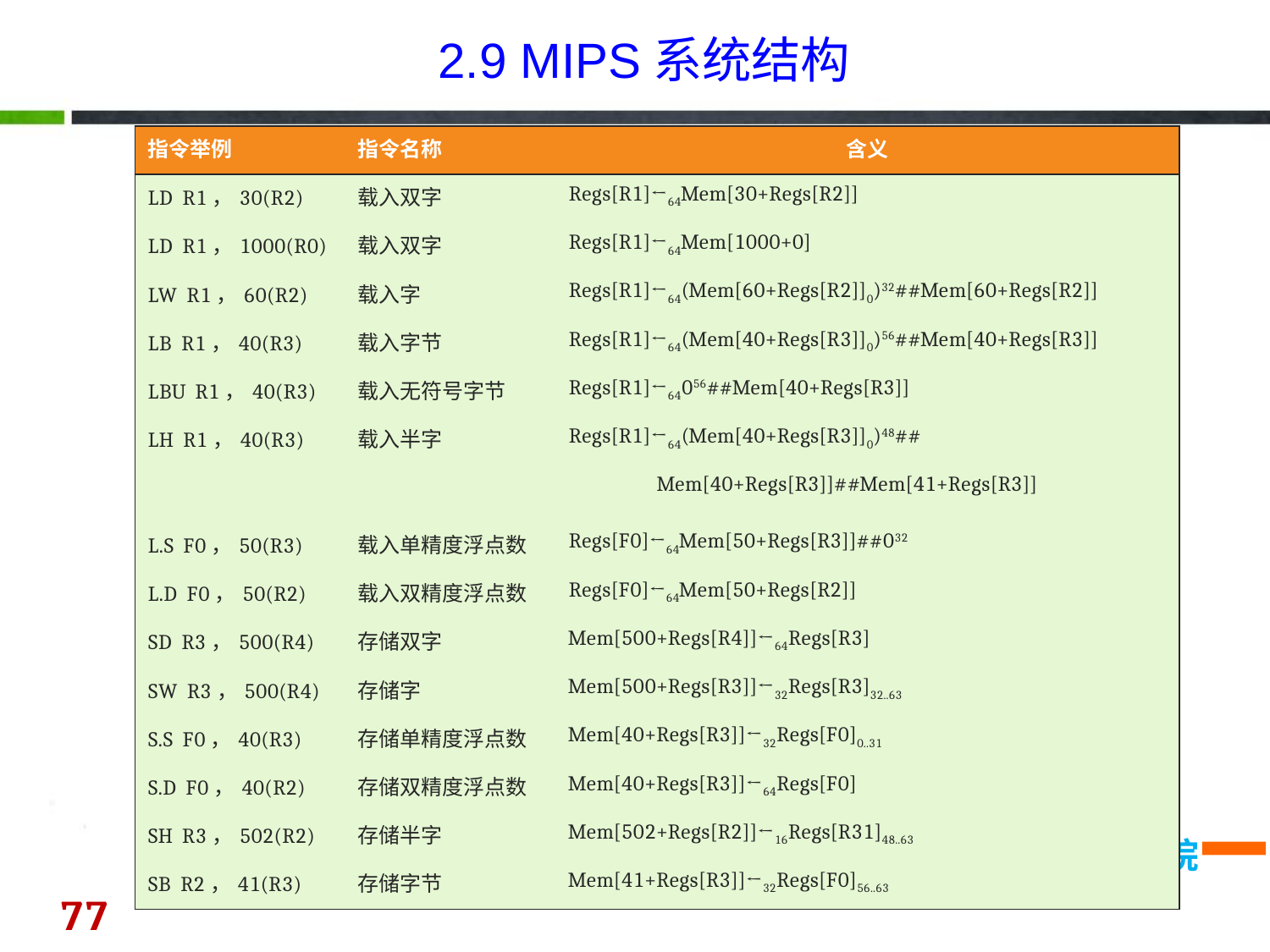

2.9 MIPS系统结构
| 指令举例 | 指令名称 | 含义 |
| --- | --- | --- |
| LD R1，30(R2) | 载入双字 | Regs[R1]←64Mem[30+Regs[R2]] |
| LD R1，1000(R0) | 载入双字 | Regs[R1]←64Mem[1000+0] |
| LW R1，60(R2) | 载入字 | Regs[R1]←64(Mem[60+Regs[R2]]0)32##Mem[60+Regs[R2]] |
| LB R1，40(R3) | 载入字节 | Regs[R1]←64(Mem[40+Regs[R3]]0)56##Mem[40+Regs[R3]] |
| LBU R1，40(R3) | 载入无符号字节 | Regs[R1]←64056##Mem[40+Regs[R3]] |
| LH R1，40(R3) | 载入半字 | Regs[R1]←64(Mem[40+Regs[R3]]0)48## |
|  |  | Mem[40+Regs[R3]]##Mem[41+Regs[R3]] |
| L.S F0，50(R3) | 载入单精度浮点数 | Regs[F0]←64Mem[50+Regs[R3]]##032 |
| L.D F0，50(R2) | 载入双精度浮点数 | Regs[F0]←64Mem[50+Regs[R2]] |
| SD R3，500(R4) | 存储双字 | Mem[500+Regs[R4]]←64Regs[R3] |
| SW R3，500(R4) | 存储字 | Mem[500+Regs[R3]]←32Regs[R3]32..63 |
| S.S F0，40(R3) | 存储单精度浮点数 | Mem[40+Regs[R3]]←32Regs[F0]0..31 |
| S.D F0，40(R2) | 存储双精度浮点数 | Mem[40+Regs[R3]]←64Regs[F0] |
| SH R3，502(R2) | 存储半字 | Mem[502+Regs[R2]]←16Regs[R31]48..63 |
| SB R2，41(R3) | 存储字节 | Mem[41+Regs[R3]]←32Regs[F0]56..63 |